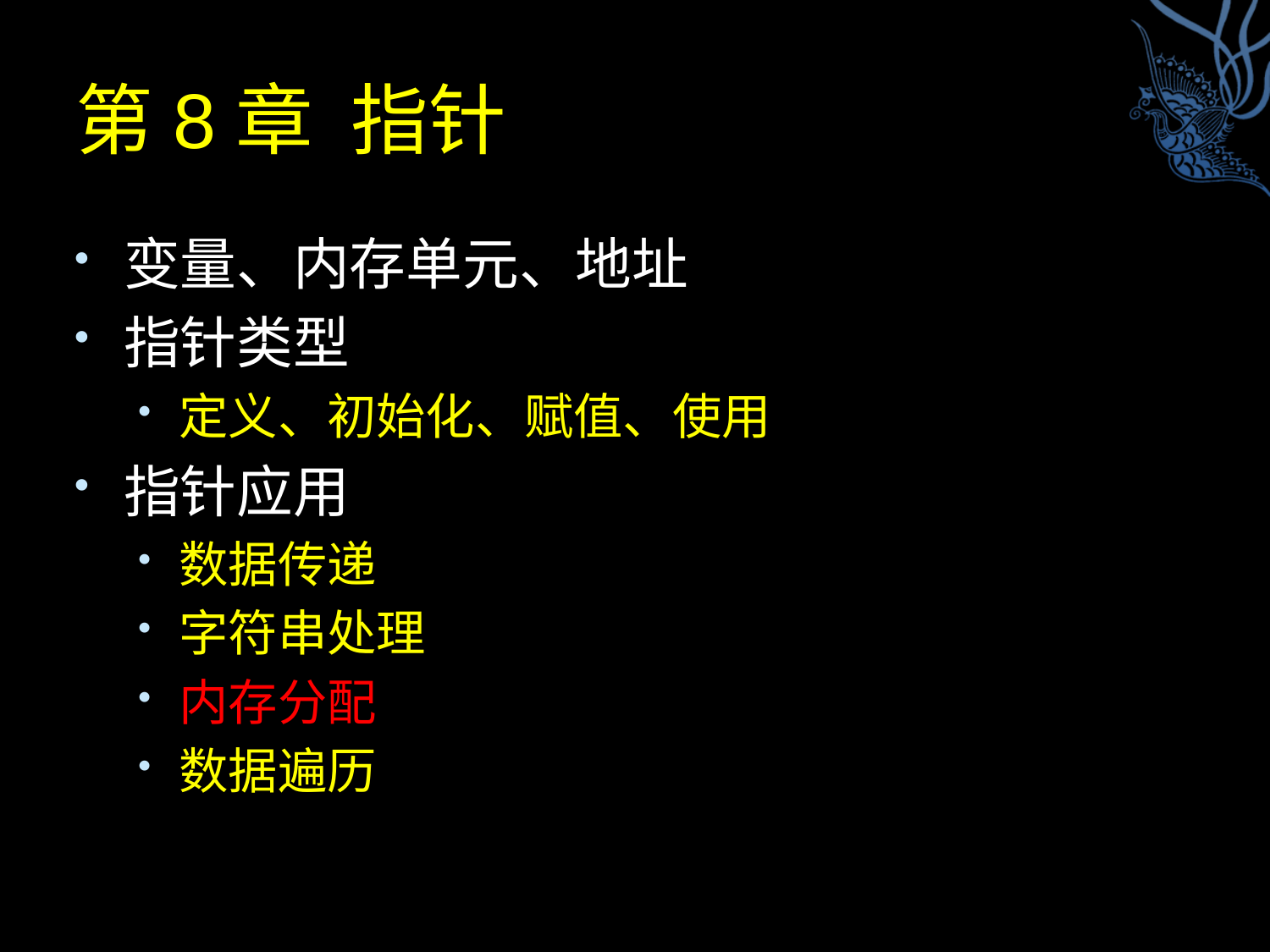

# 第8章  指针
变量、内存单元、地址
指针类型
定义、初始化、赋值、使用
指针应用
数据传递
字符串处理
内存分配
数据遍历